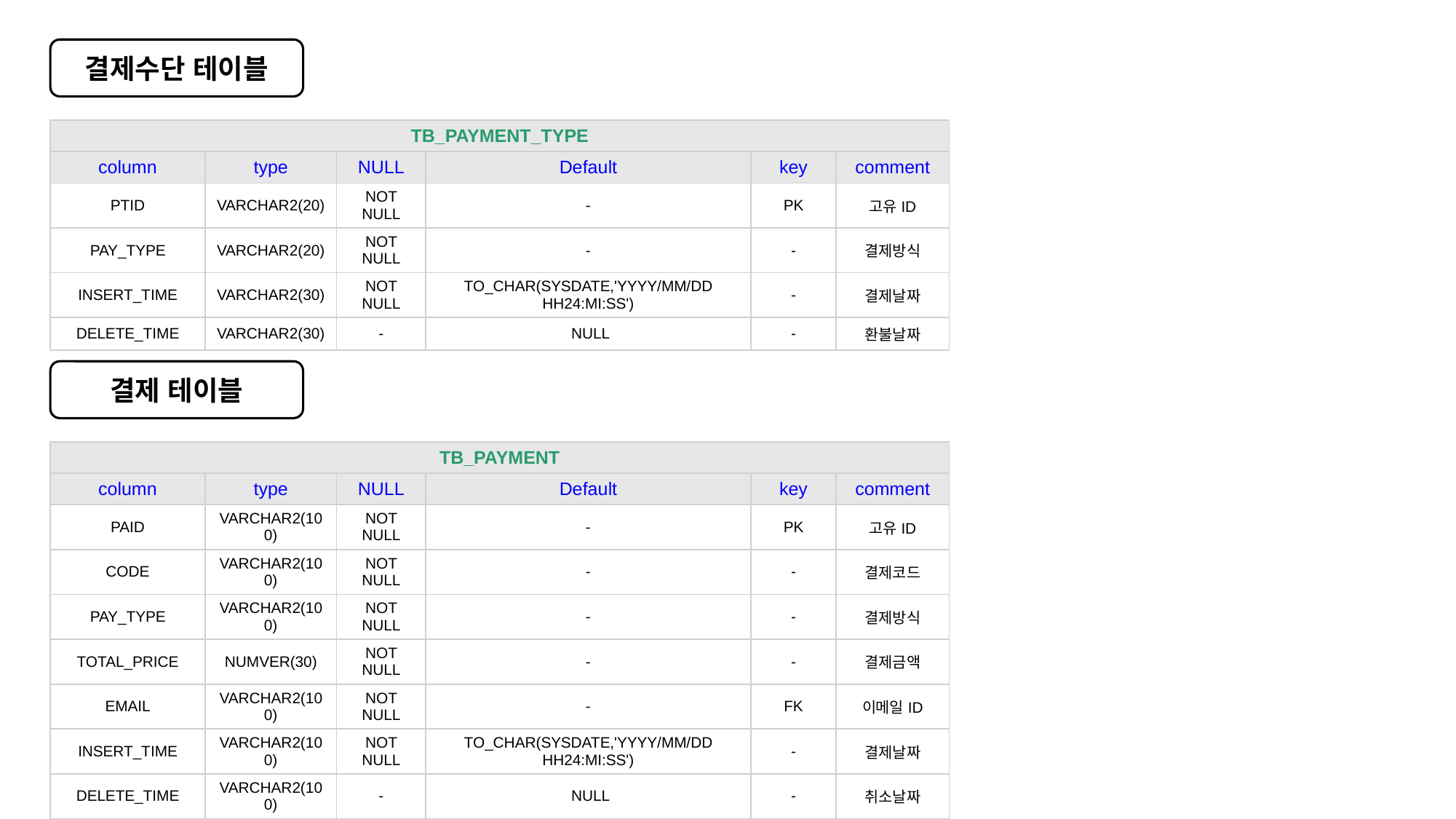

결제수단 테이블
| TB\_PAYMENT\_TYPE |  |  |  |  |  |
| --- | --- | --- | --- | --- | --- |
| column | type | NULL | Default | key | comment |
| PTID | VARCHAR2(20) | NOT NULL | - | PK | 고유ID |
| PAY\_TYPE | VARCHAR2(20) | NOT NULL | - | - | 결제방식 |
| INSERT\_TIME | VARCHAR2(30) | NOT NULL | TO\_CHAR(SYSDATE,'YYYY/MM/DD HH24:MI:SS') | - | 결제날짜 |
| DELETE\_TIME | VARCHAR2(30) | - | NULL | - | 환불날짜 |
결제 테이블
| TB\_PAYMENT |  |  |  |  |  |
| --- | --- | --- | --- | --- | --- |
| column | type | NULL | Default | key | comment |
| PAID | VARCHAR2(100) | NOT NULL | - | PK | 고유ID |
| CODE | VARCHAR2(100) | NOT NULL | - | - | 결제코드 |
| PAY\_TYPE | VARCHAR2(100) | NOT NULL | - | - | 결제방식 |
| TOTAL\_PRICE | NUMVER(30) | NOT NULL | - | - | 결제금액 |
| EMAIL | VARCHAR2(100) | NOT NULL | - | FK | 이메일ID |
| INSERT\_TIME | VARCHAR2(100) | NOT NULL | TO\_CHAR(SYSDATE,'YYYY/MM/DD HH24:MI:SS') | - | 결제날짜 |
| DELETE\_TIME | VARCHAR2(100) | - | NULL | - | 취소날짜 |